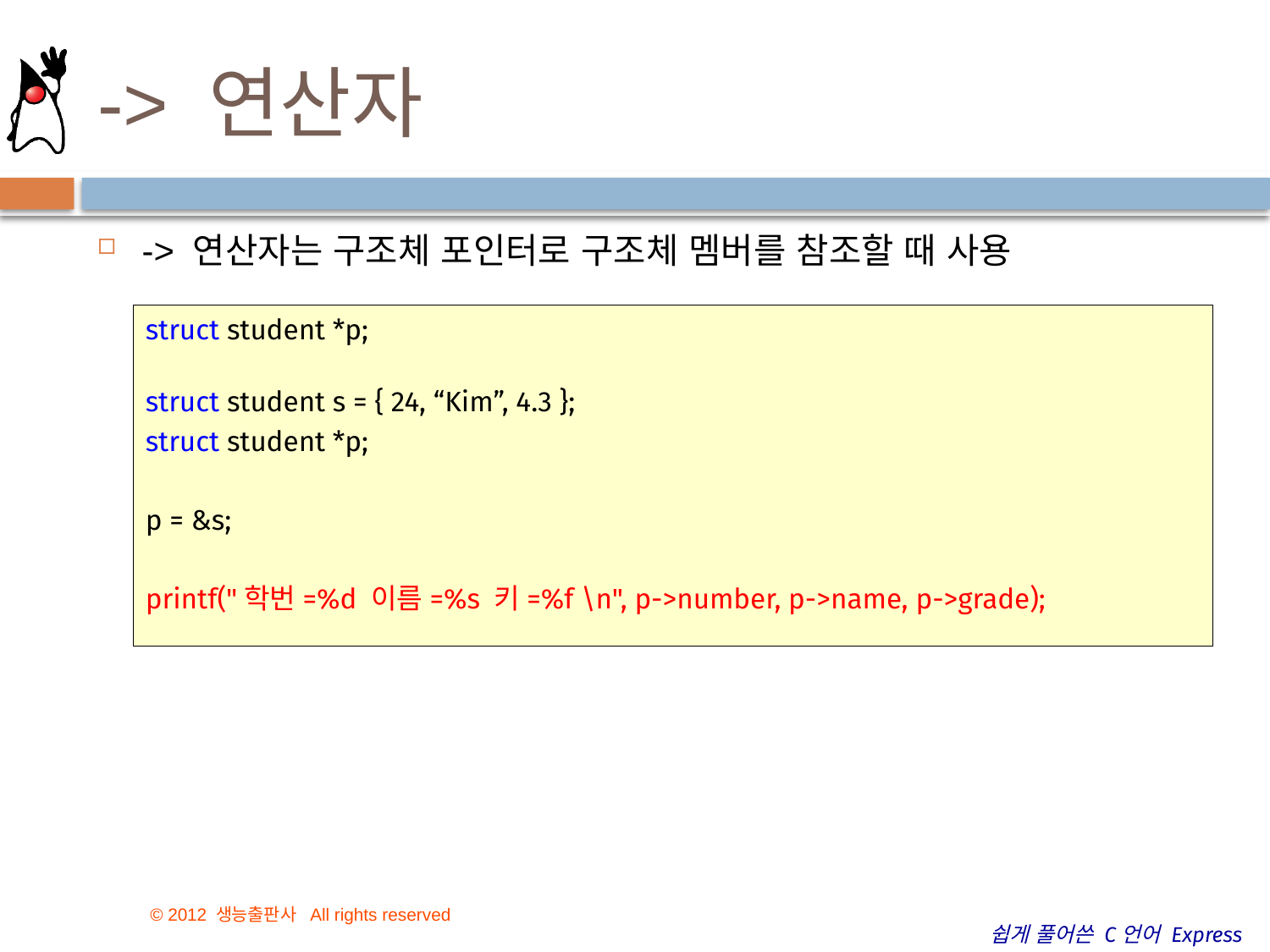

# -> 연산자
-> 연산자는 구조체 포인터로 구조체 멤버를 참조할 때 사용
struct student *p;

struct student s = { 24, “Kim”, 4.3 };
struct student *p;

p = &s;

printf("학번=%d 이름=%s 키=%f \n", p->number, p->name, p->grade);